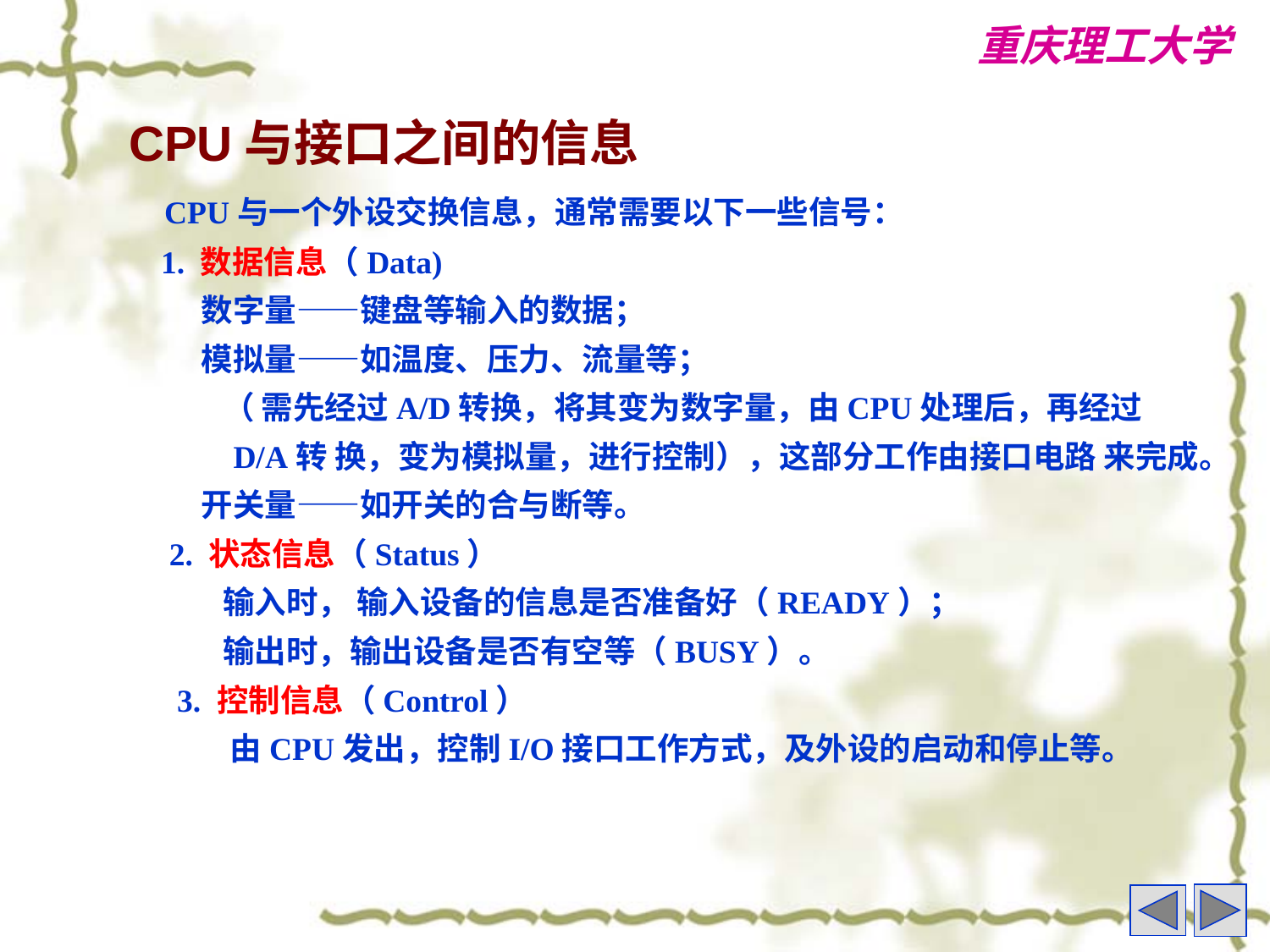

CPU与接口之间的信息
    CPU与一个外设交换信息，通常需要以下一些信号：
    1. 数据信息（Data)
         数字量——键盘等输入的数据；
         模拟量——如温度、压力、流量等；
            （ 需先经过A/D转换，将其变为数字量，由CPU处理后，再经过
             D/A转 换，变为模拟量，进行控制），这部分工作由接口电路 来完成。
         开关量——如开关的合与断等。
     2. 状态信息（Status）
            输入时， 输入设备的信息是否准备好（READY）；
            输出时，输出设备是否有空等（BUSY）。
      3. 控制信息（Control）
             由CPU发出，控制I/O接口工作方式，及外设的启动和停止等。